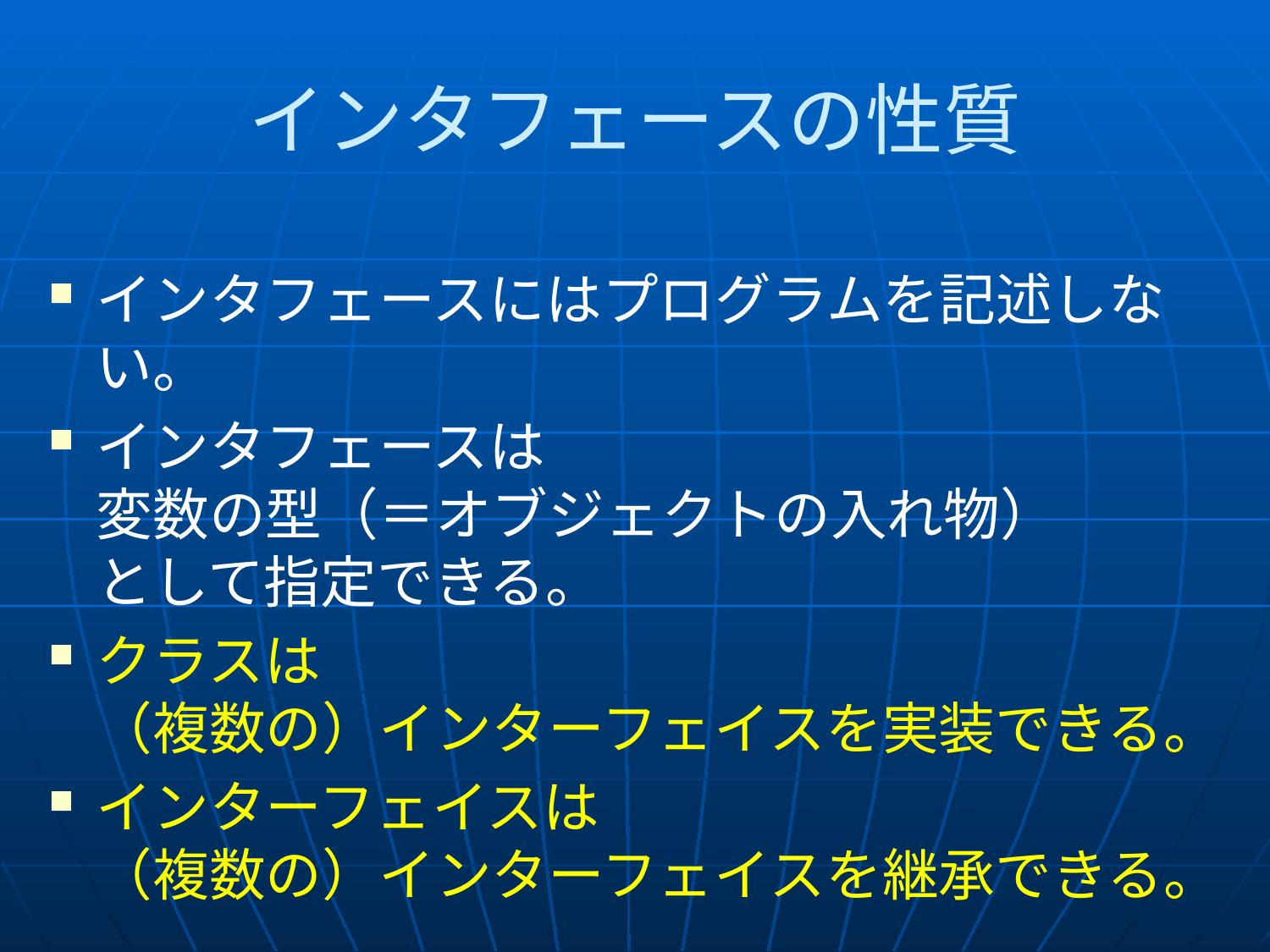

# インタフェースの性質
インタフェースにはプログラムを記述しない。
インタフェースは
変数の型（＝オブジェクトの入れ物）
として指定できる。
クラスは
（複数の）インターフェイスを実装できる。
インターフェイスは
（複数の）インターフェイスを継承できる。